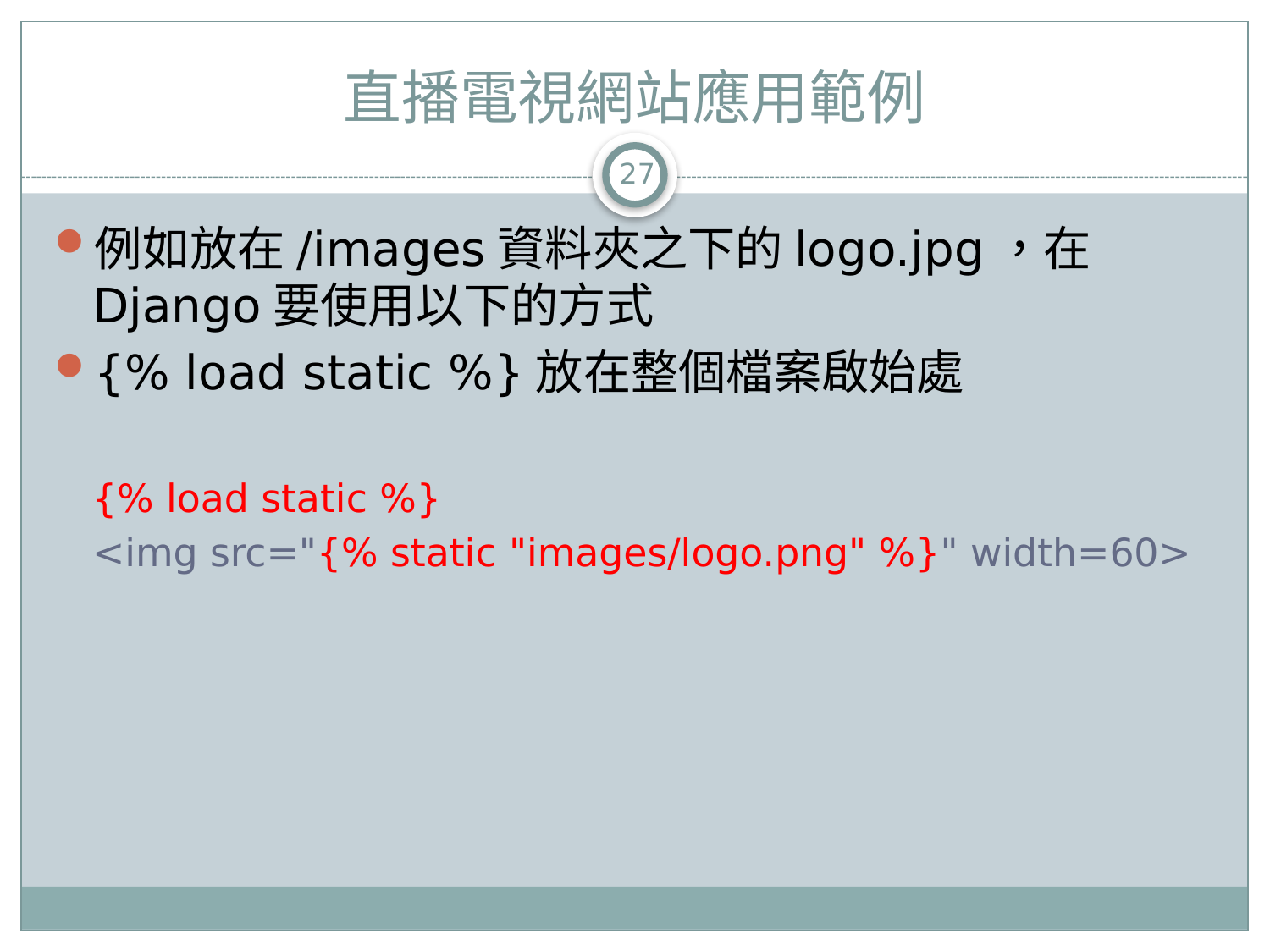

# 直播電視網站應用範例
27
例如放在/images資料夾之下的logo.jpg，在Django要使用以下的方式
{% load static %}放在整個檔案啟始處

{% load static %}
<img src="{% static "images/logo.png" %}" width=60>